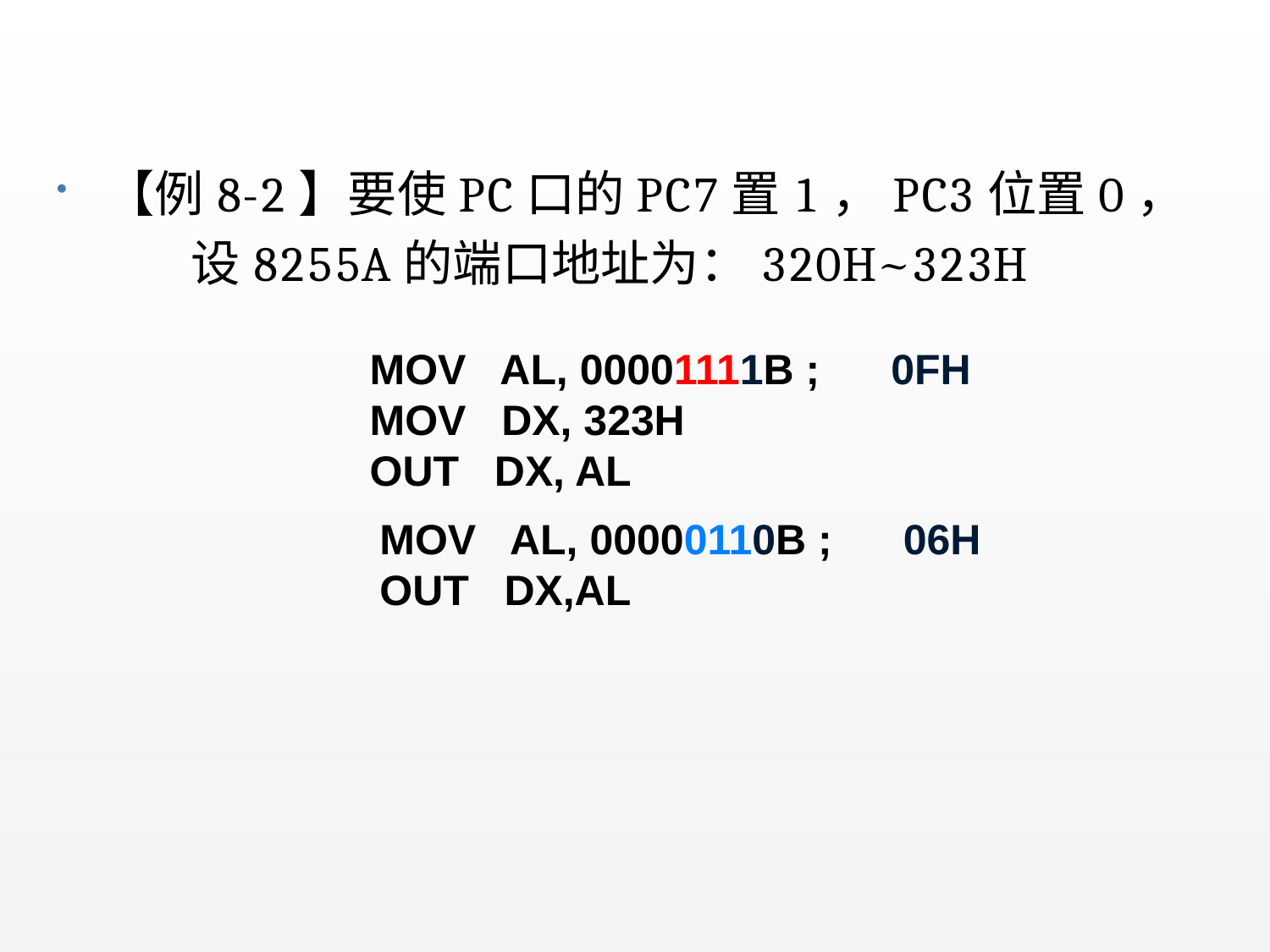

【例8-2】要使PC口的PC7置1，PC3位置0，
           设8255A的端口地址为：320H~323H

                MOV   AL, 00001111B ;      0FH
            MOV   DX, 323H
            OUT   DX, AL

            MOV   AL, 00000110B ;      06H
            OUT   DX,AL